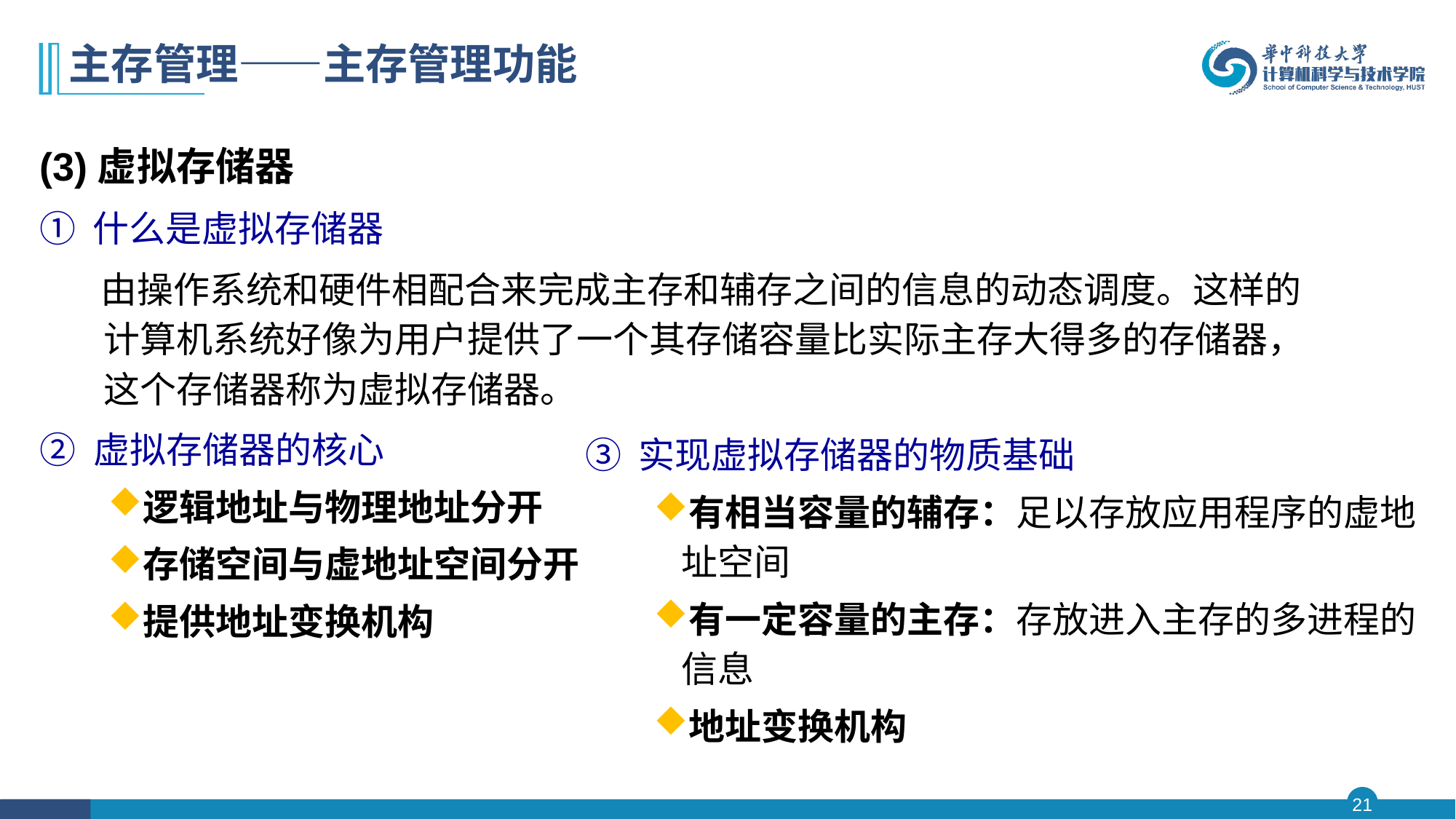

# 主存管理——主存管理功能
(3)虚拟存储器
① 什么是虚拟存储器
        由操作系统和硬件相配合来完成主存和辅存之间的信息的动态调度。这样的计算机系统好像为用户提供了一个其存储容量比实际主存大得多的存储器，这个存储器称为虚拟存储器。
② 虚拟存储器的核心
逻辑地址与物理地址分开
存储空间与虚地址空间分开
提供地址变换机构
③ 实现虚拟存储器的物质基础
有相当容量的辅存：足以存放应用程序的虚地址空间
有一定容量的主存：存放进入主存的多进程的信息
地址变换机构